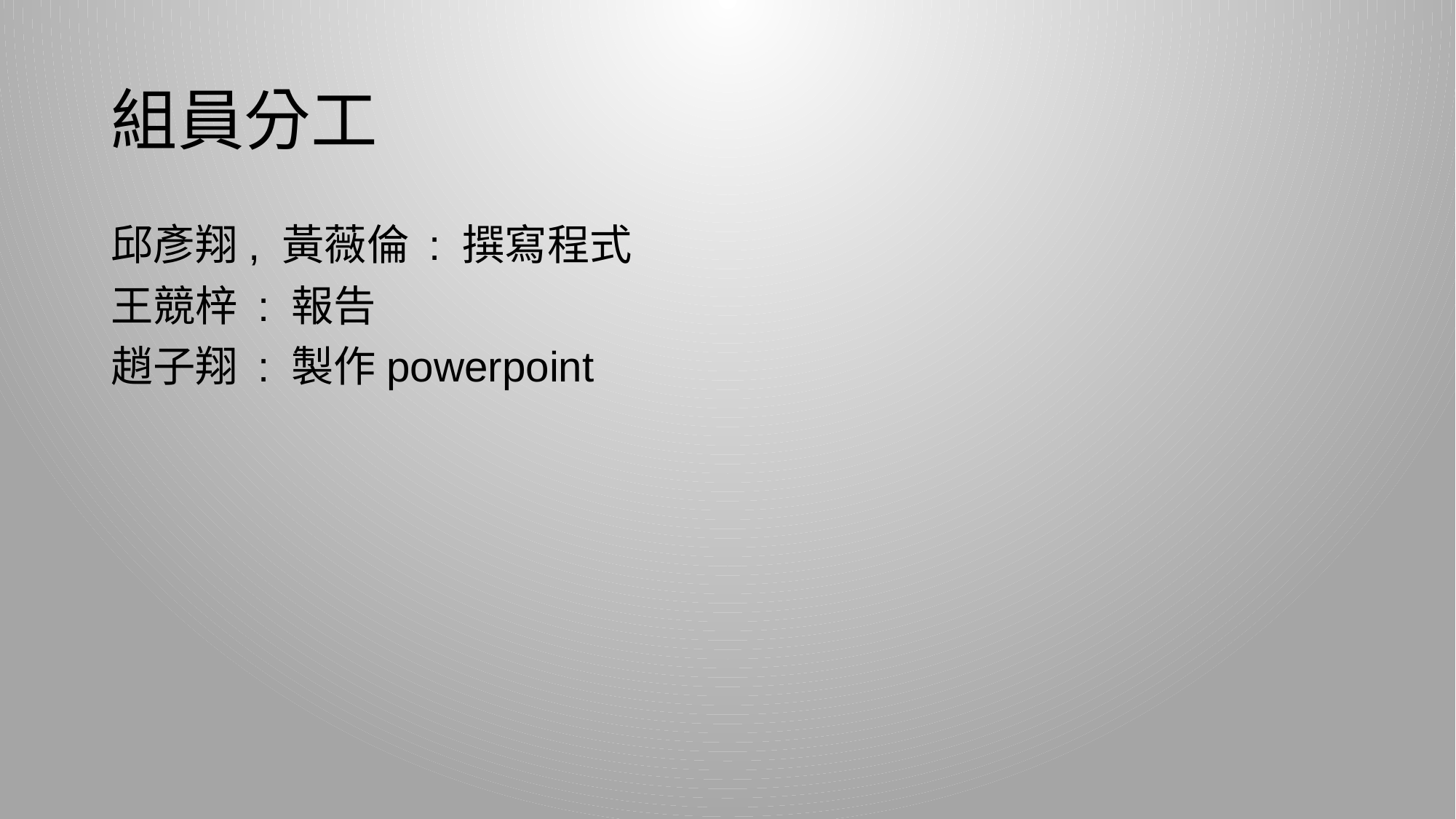

# 組員分工
邱彥翔, 黃薇倫 : 撰寫程式
王競梓 : 報告
趙子翔 : 製作powerpoint